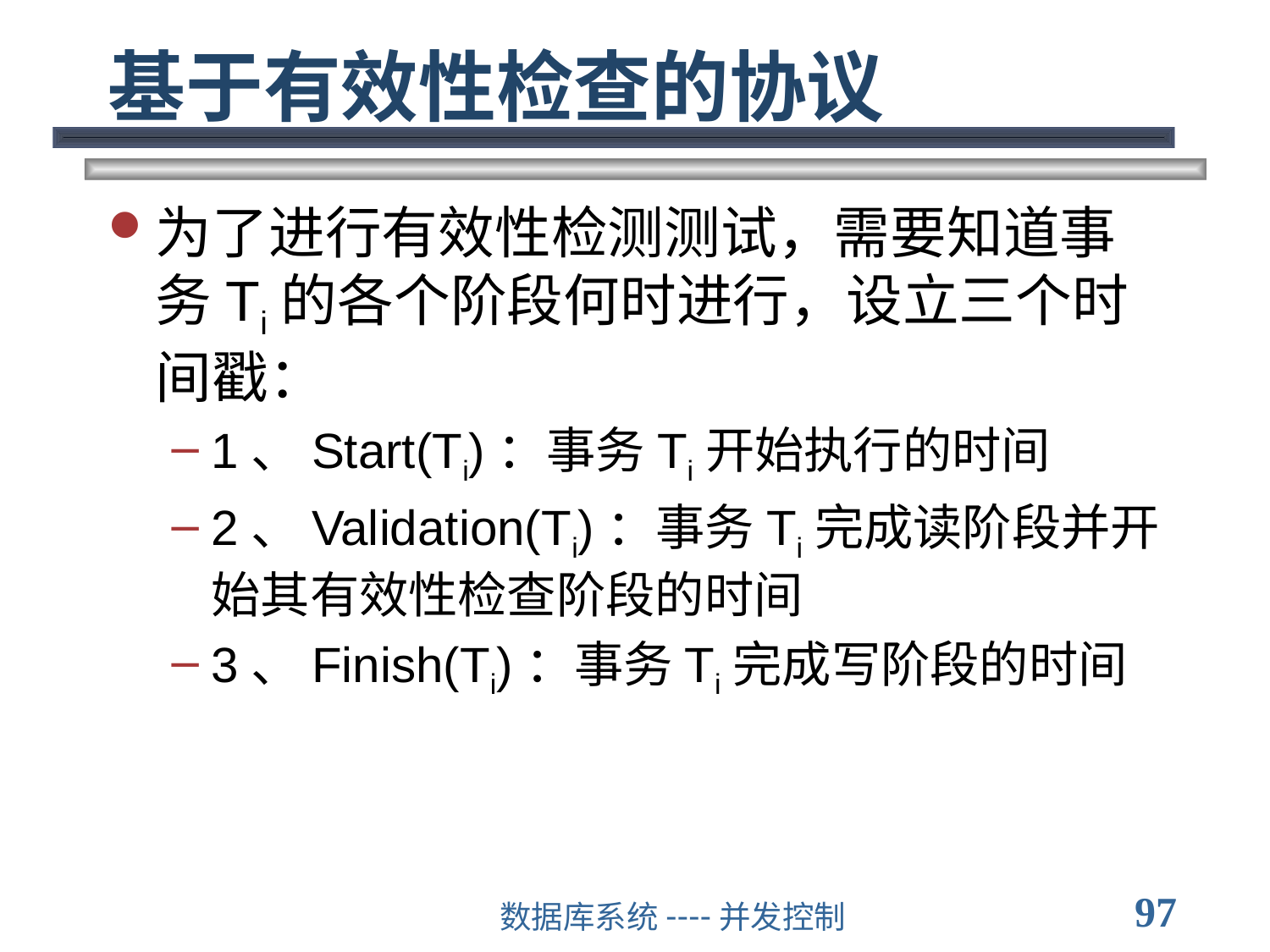

# 基于有效性检查的协议
为了进行有效性检测测试，需要知道事务Ti的各个阶段何时进行，设立三个时间戳：
1、Start(Ti)：事务Ti开始执行的时间
2、Validation(Ti)：事务Ti完成读阶段并开始其有效性检查阶段的时间
3、Finish(Ti)：事务Ti完成写阶段的时间
97
数据库系统----并发控制